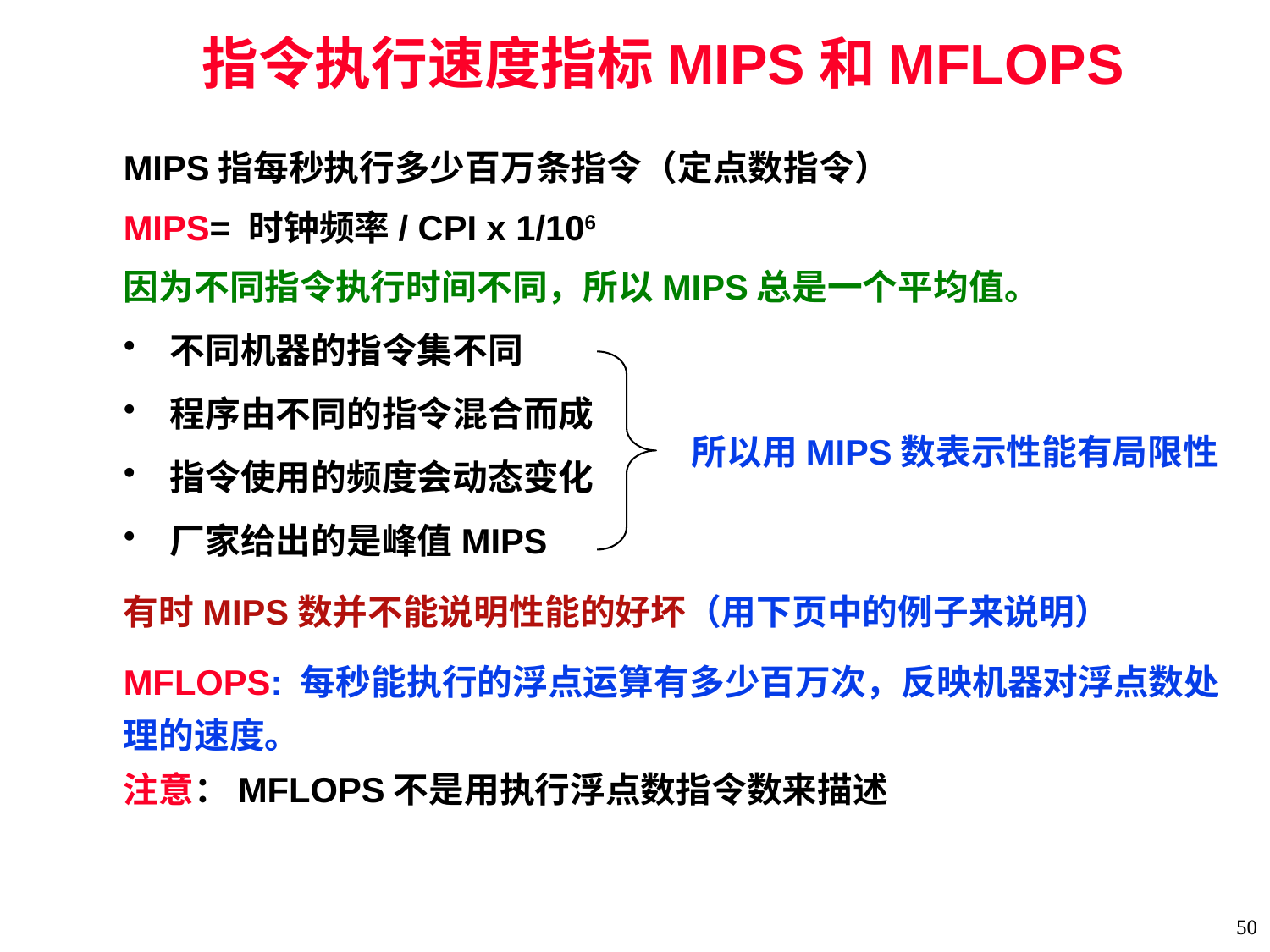

# 指令执行速度指标MIPS和MFLOPS
MIPS指每秒执行多少百万条指令（定点数指令）
MIPS= 时钟频率/ CPI x 1/106
因为不同指令执行时间不同，所以MIPS总是一个平均值。
 不同机器的指令集不同
 程序由不同的指令混合而成
 指令使用的频度会动态变化
 厂家给出的是峰值MIPS
有时MIPS数并不能说明性能的好坏（用下页中的例子来说明）
MFLOPS: 每秒能执行的浮点运算有多少百万次，反映机器对浮点数处理的速度。
注意：MFLOPS不是用执行浮点数指令数来描述

所以用MIPS数表示性能有局限性
50